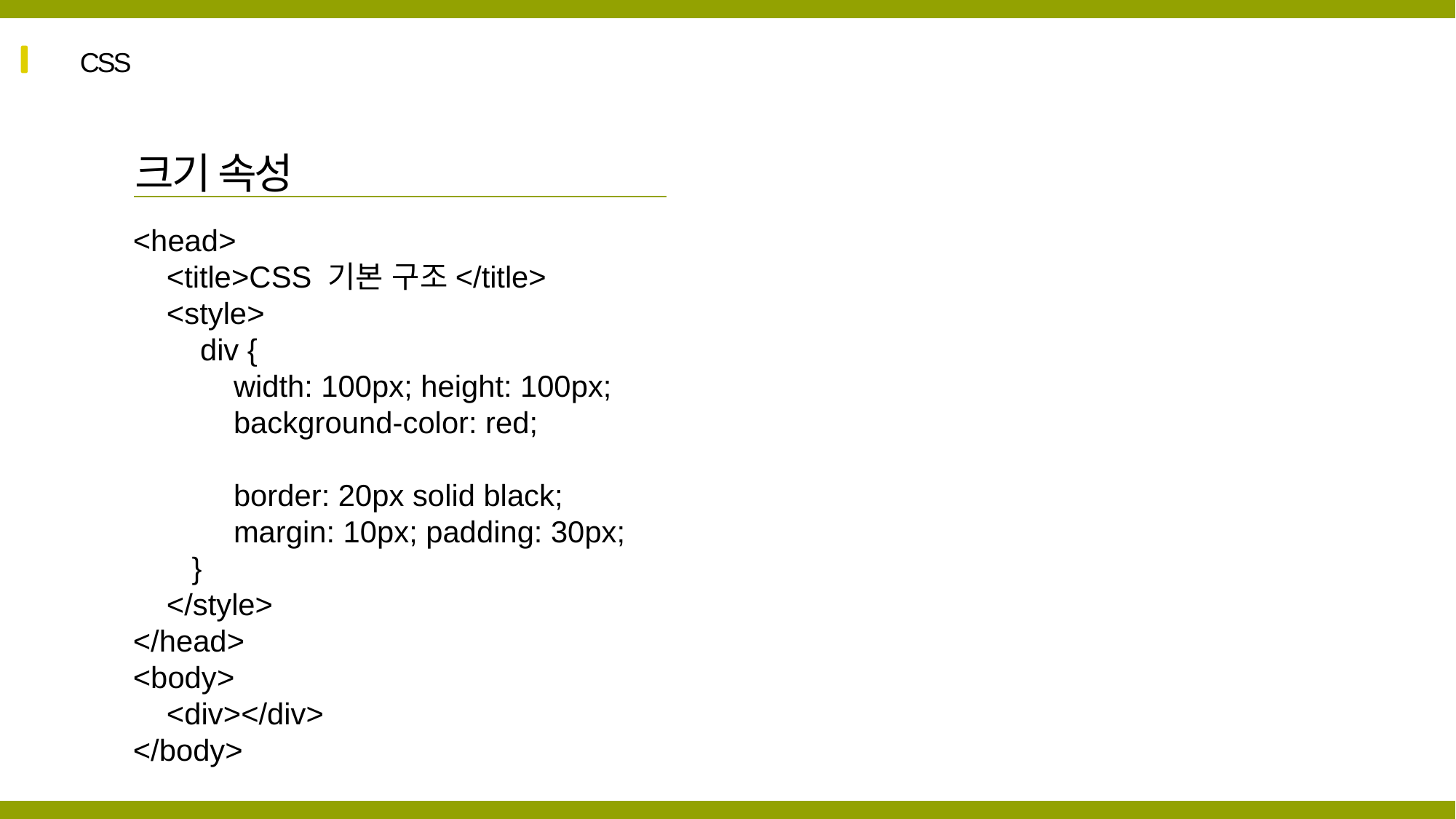

CSS

크기 속성
<head>
    <title>CSS 기본 구조</title>
    <style>
        div {
            width: 100px; height: 100px;
            background-color: red;

            border: 20px solid black;
            margin: 10px; padding: 30px;
       }
    </style>
</head>
<body>
    <div></div>
</body>